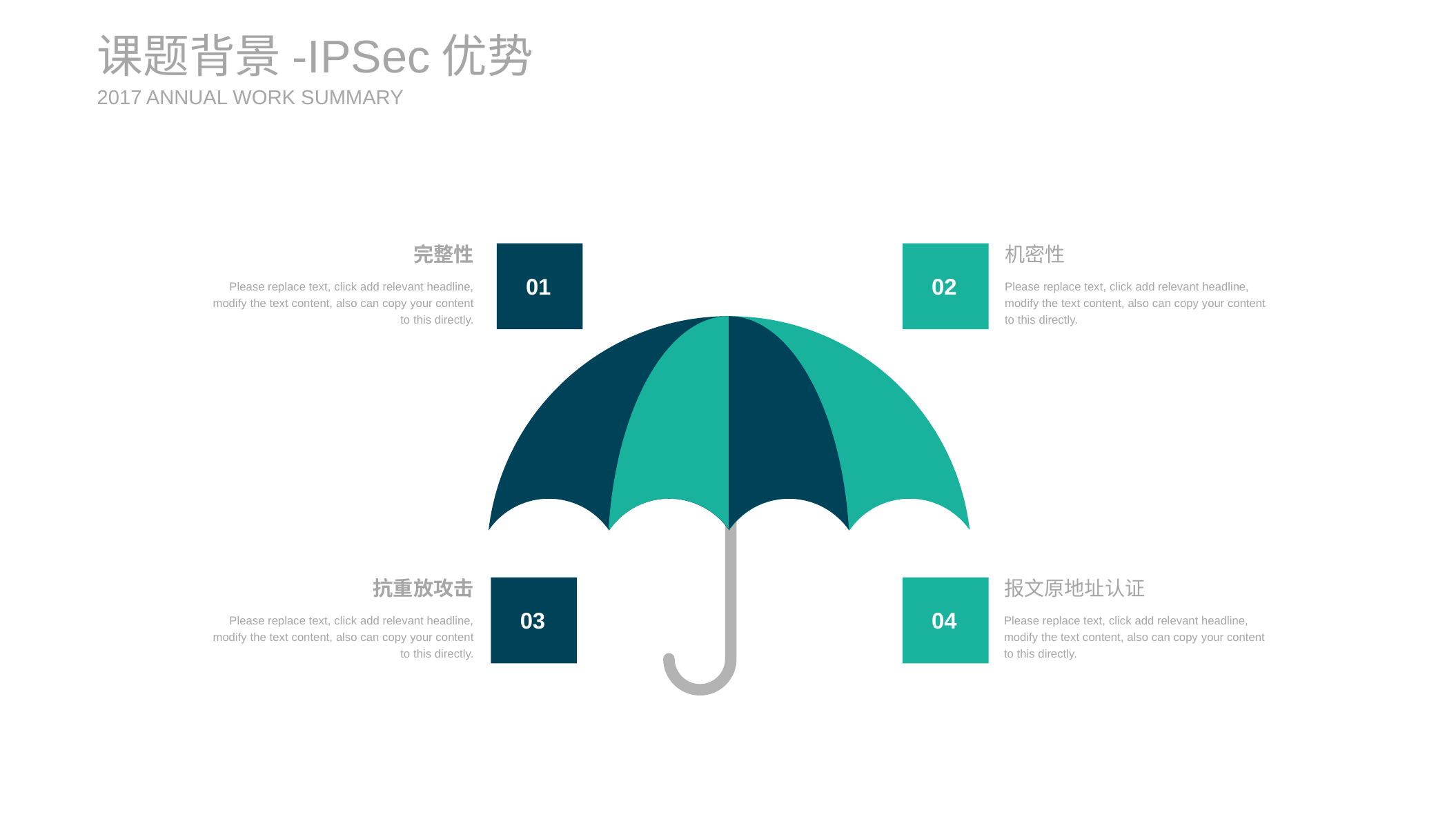

课题背景-IPSec优势
2017 ANNUAL WORK SUMMARY
完整性
机密性

01
02
Please replace text, click add relevant headline, modify the text content, also can copy your content to this directly.
Please replace text, click add relevant headline, modify the text content, also can copy your content to this directly.

抗重放攻击
报文原地址认证

03
04
Please replace text, click add relevant headline, modify the text content, also can copy your content to this directly.
Please replace text, click add relevant headline, modify the text content, also can copy your content to this directly.